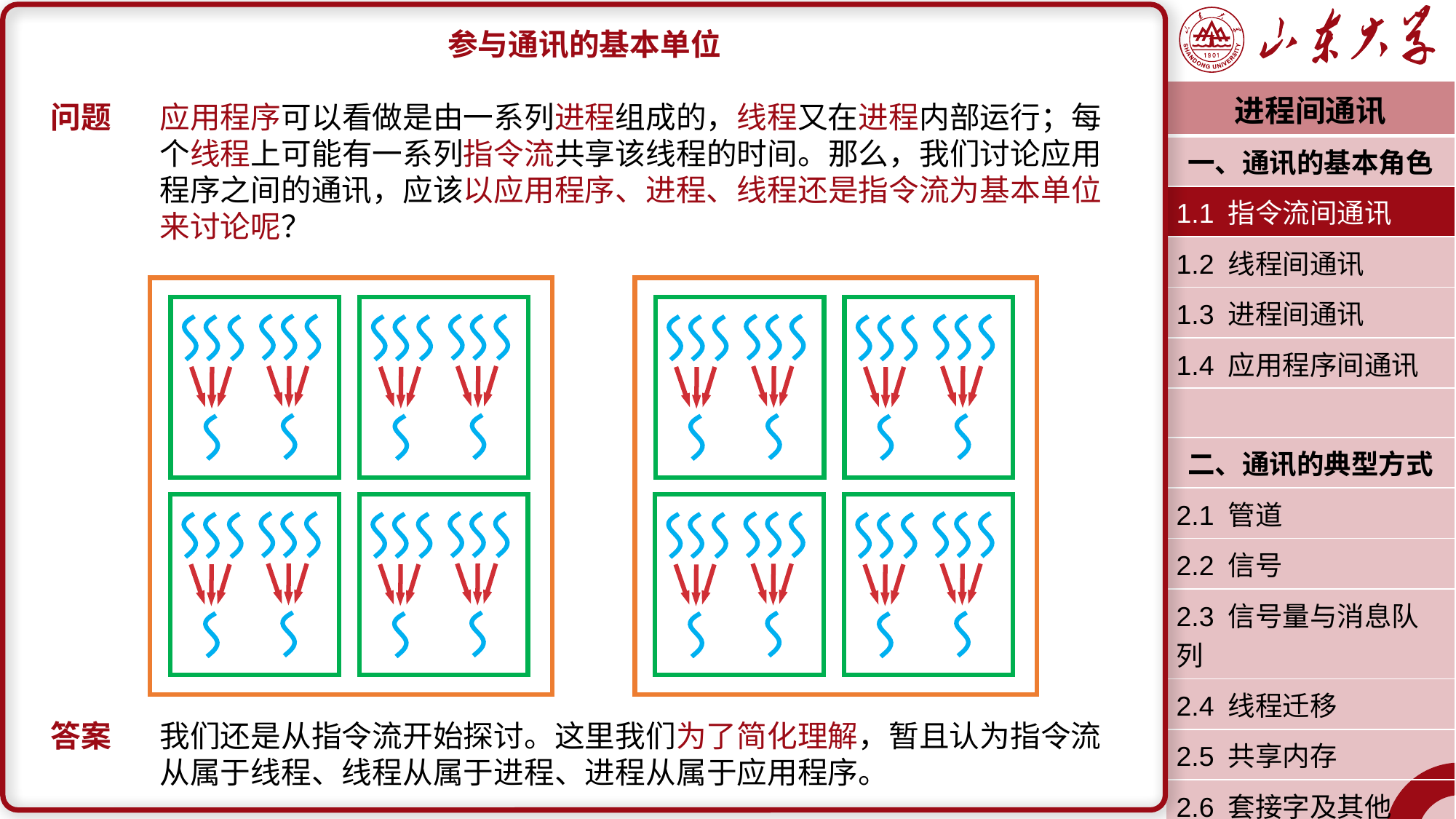

参与通讯的基本单位

问题	应用程序可以看做是由一系列进程组成的，线程又在进程内部运行；每	个线程上可能有一系列指令流共享该线程的时间。那么，我们讨论应用	程序之间的通讯，应该以应用程序、进程、线程还是指令流为基本单位	来讨论呢？

答案	我们还是从指令流开始探讨。这里我们为了简化理解，暂且认为指令流	从属于线程、线程从属于进程、进程从属于应用程序。
| 进程间通讯 |
| --- |
| 一、通讯的基本角色 |
| 1.1 指令流间通讯 |
| 1.2 线程间通讯 |
| 1.3 进程间通讯 |
| 1.4 应用程序间通讯 |
|  |
| 二、通讯的典型方式 |
| 2.1 管道 |
| 2.2 信号 |
| 2.3 信号量与消息队列 |
| 2.4 线程迁移 |
| 2.5 共享内存 |
| 2.6 套接字及其他 |
| 潘润宇 2023.06 |